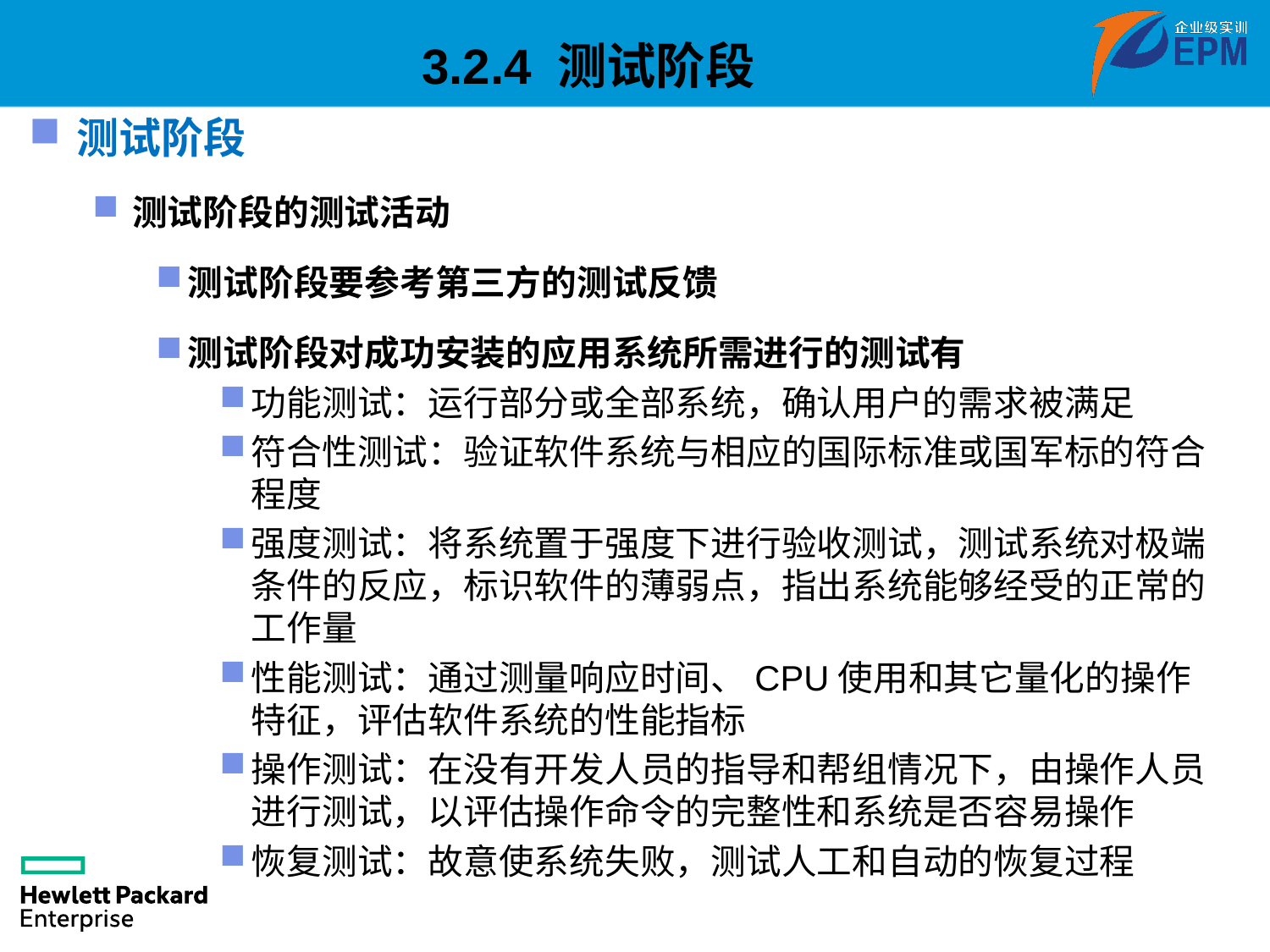

3.2.4 测试阶段
测试阶段
测试阶段的测试活动
测试阶段要参考第三方的测试反馈
测试阶段对成功安装的应用系统所需进行的测试有
功能测试：运行部分或全部系统，确认用户的需求被满足
符合性测试：验证软件系统与相应的国际标准或国军标的符合程度
强度测试：将系统置于强度下进行验收测试，测试系统对极端条件的反应，标识软件的薄弱点，指出系统能够经受的正常的工作量
性能测试：通过测量响应时间、CPU使用和其它量化的操作特征，评估软件系统的性能指标
操作测试：在没有开发人员的指导和帮组情况下，由操作人员进行测试，以评估操作命令的完整性和系统是否容易操作
恢复测试：故意使系统失败，测试人工和自动的恢复过程